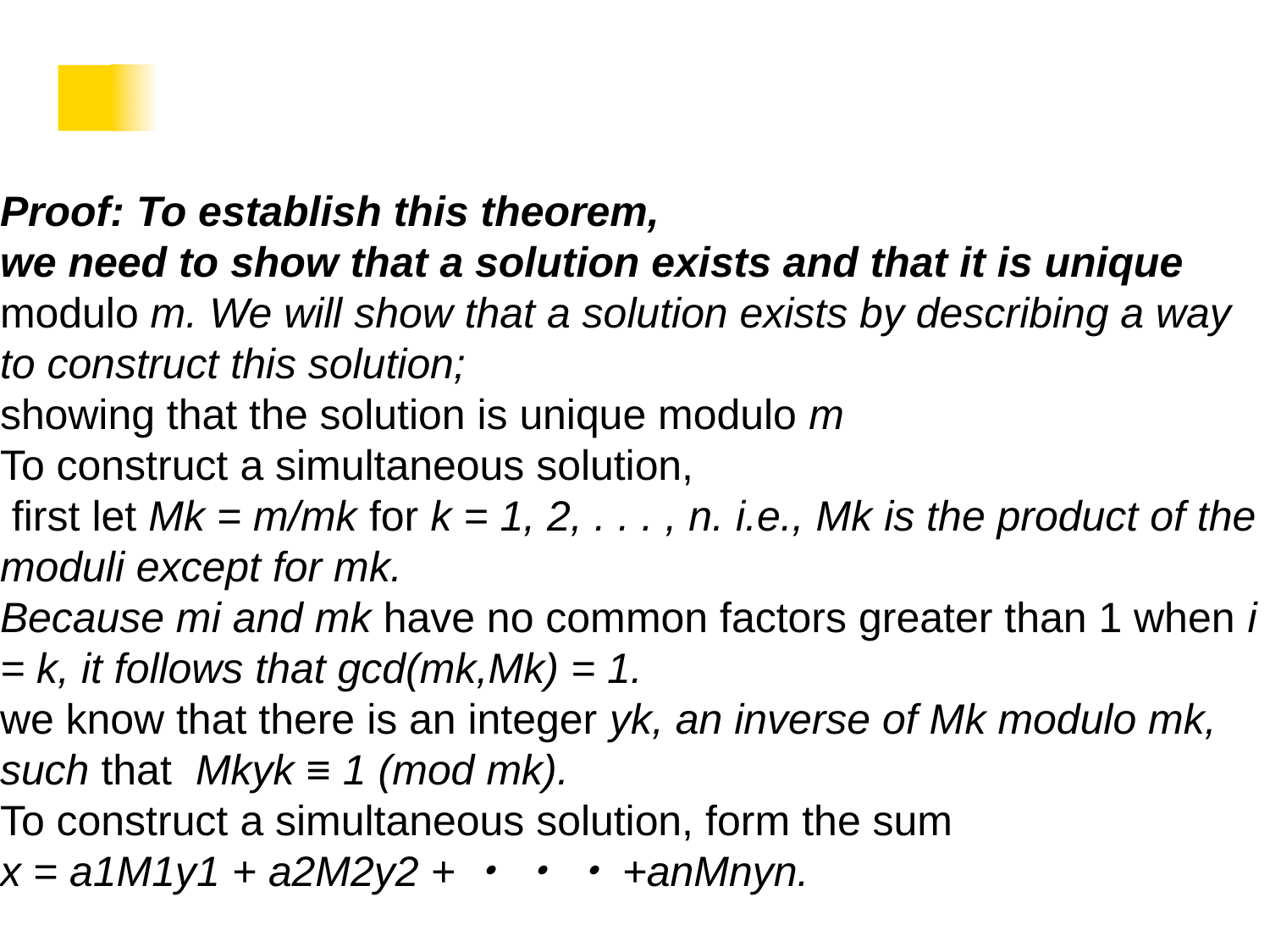

#
Proof: To establish this theorem,
we need to show that a solution exists and that it is unique modulo m. We will show that a solution exists by describing a way to construct this solution;
showing that the solution is unique modulo m
To construct a simultaneous solution,
 first let Mk = m/mk for k = 1, 2, . . . , n. i.e., Mk is the product of the moduli except for mk.
Because mi and mk have no common factors greater than 1 when i = k, it follows that gcd(mk,Mk) = 1.
we know that there is an integer yk, an inverse of Mk modulo mk, such that  Mkyk ≡ 1 (mod mk).
To construct a simultaneous solution, form the sum
x = a1M1y1 + a2M2y2 +・ ・ ・+anMnyn.